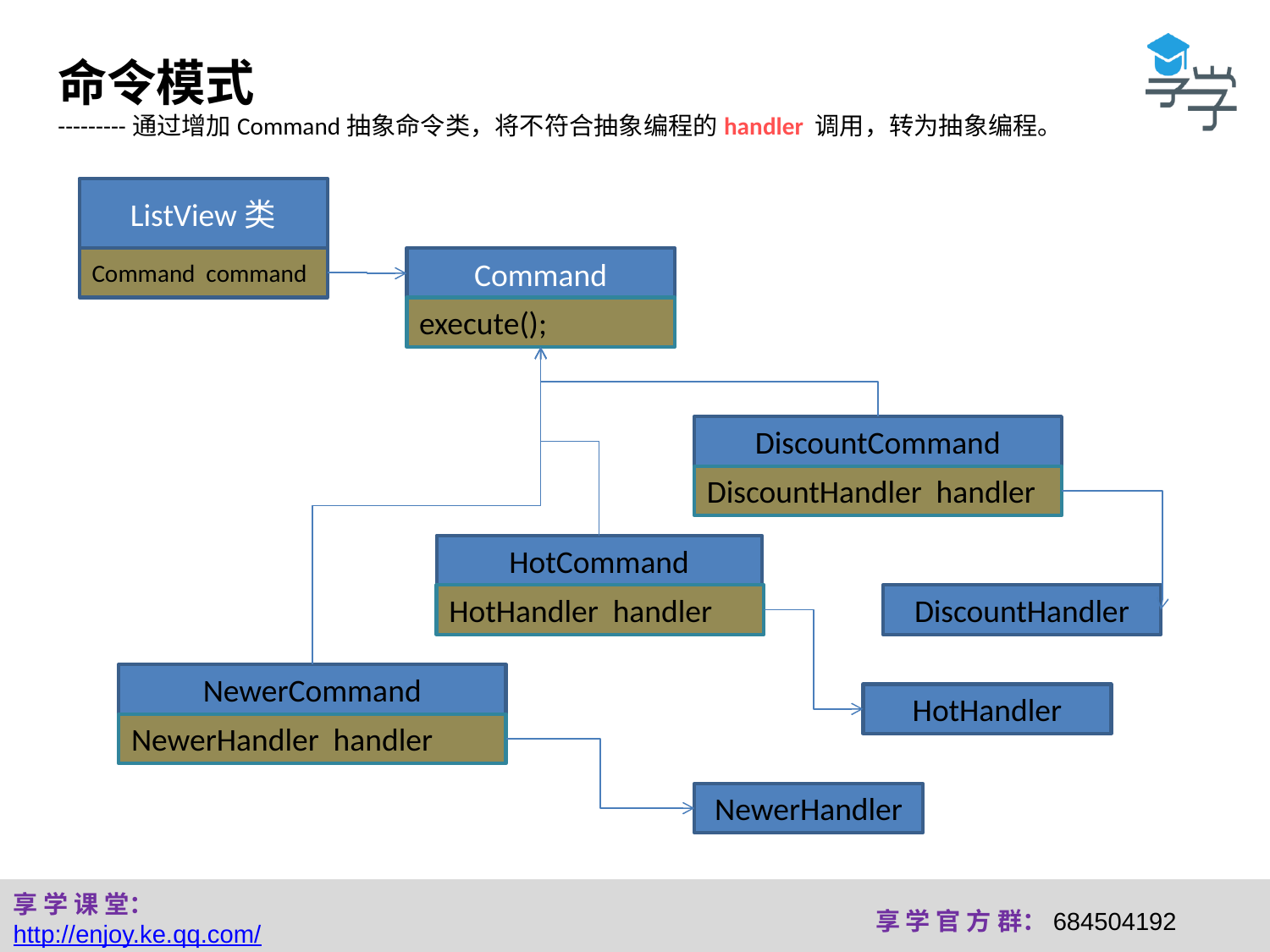

命令模式
---------通过增加Command抽象命令类，将不符合抽象编程的handler 调用，转为抽象编程。
ListView类
Command  command
Command
execute();
DiscountCommand
DiscountHandler  handler
HotCommand
HotHandler  handler
DiscountHandler
NewerCommand
HotHandler
NewerHandler  handler
NewerHandler